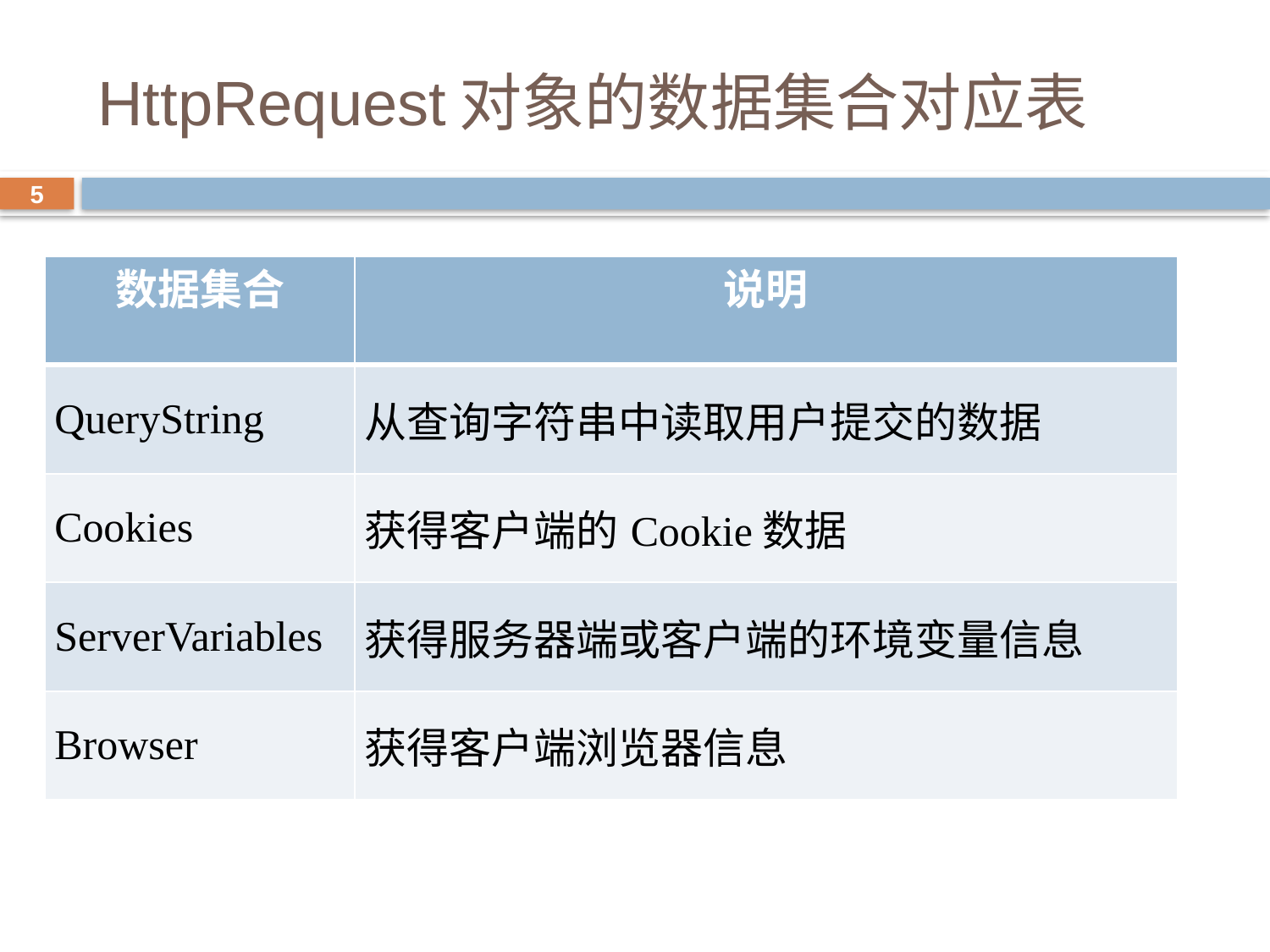

# HttpRequest对象的数据集合对应表
5
| 数据集合 | 说明 |
| --- | --- |
| QueryString | 从查询字符串中读取用户提交的数据 |
| Cookies | 获得客户端的Cookie数据 |
| ServerVariables | 获得服务器端或客户端的环境变量信息 |
| Browser | 获得客户端浏览器信息 |